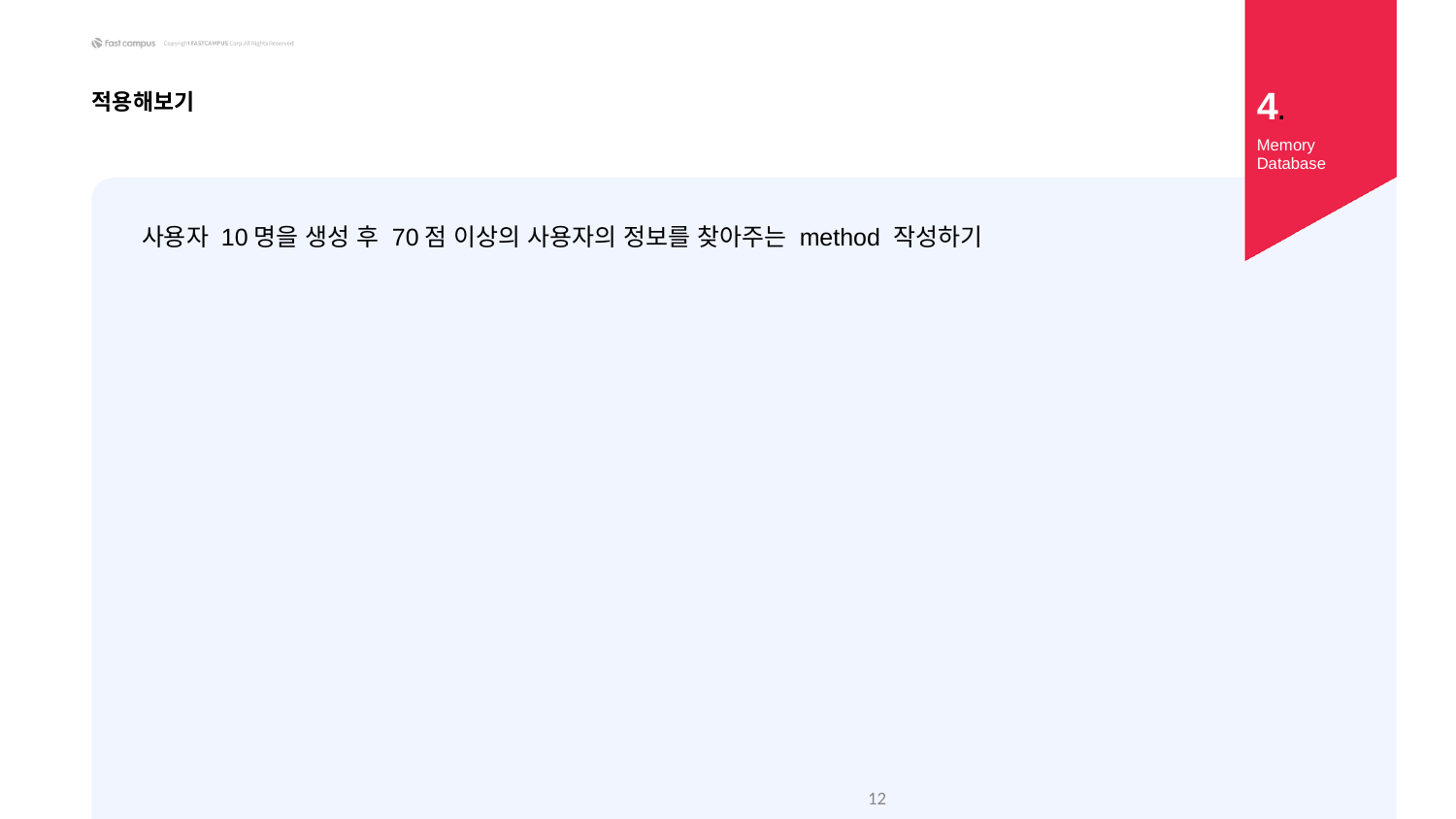

4.
적용해보기
Memory
Database
사용자 10명을 생성 후 70점 이상의 사용자의 정보를 찾아주는 method 작성하기
12